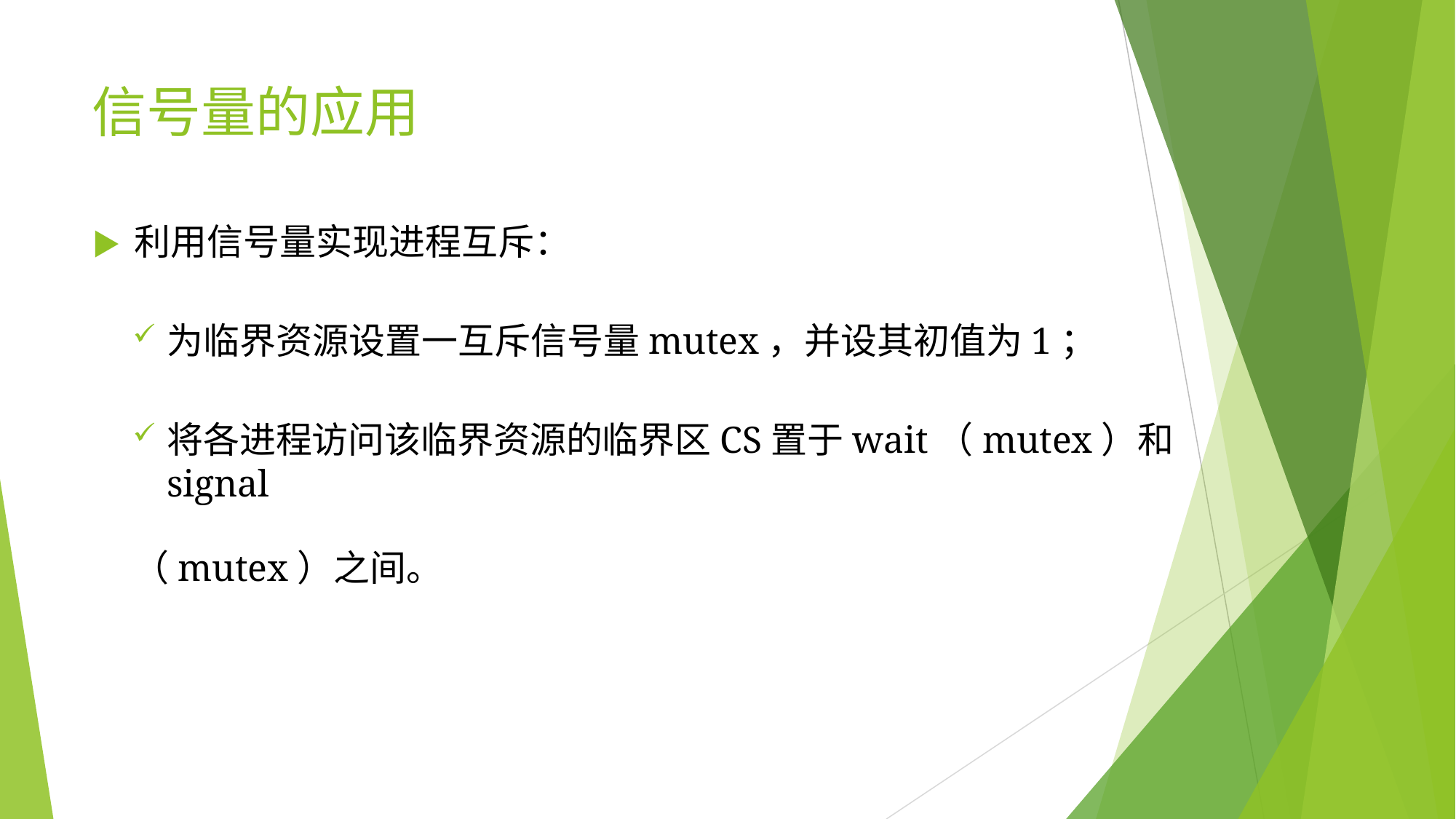

# 信号量的应用
▶	利用信号量实现进程互斥：

为临界资源设置一互斥信号量mutex，并设其初值为1；

将各进程访问该临界资源的临界区CS置于wait（mutex）和signal

（mutex）之间。